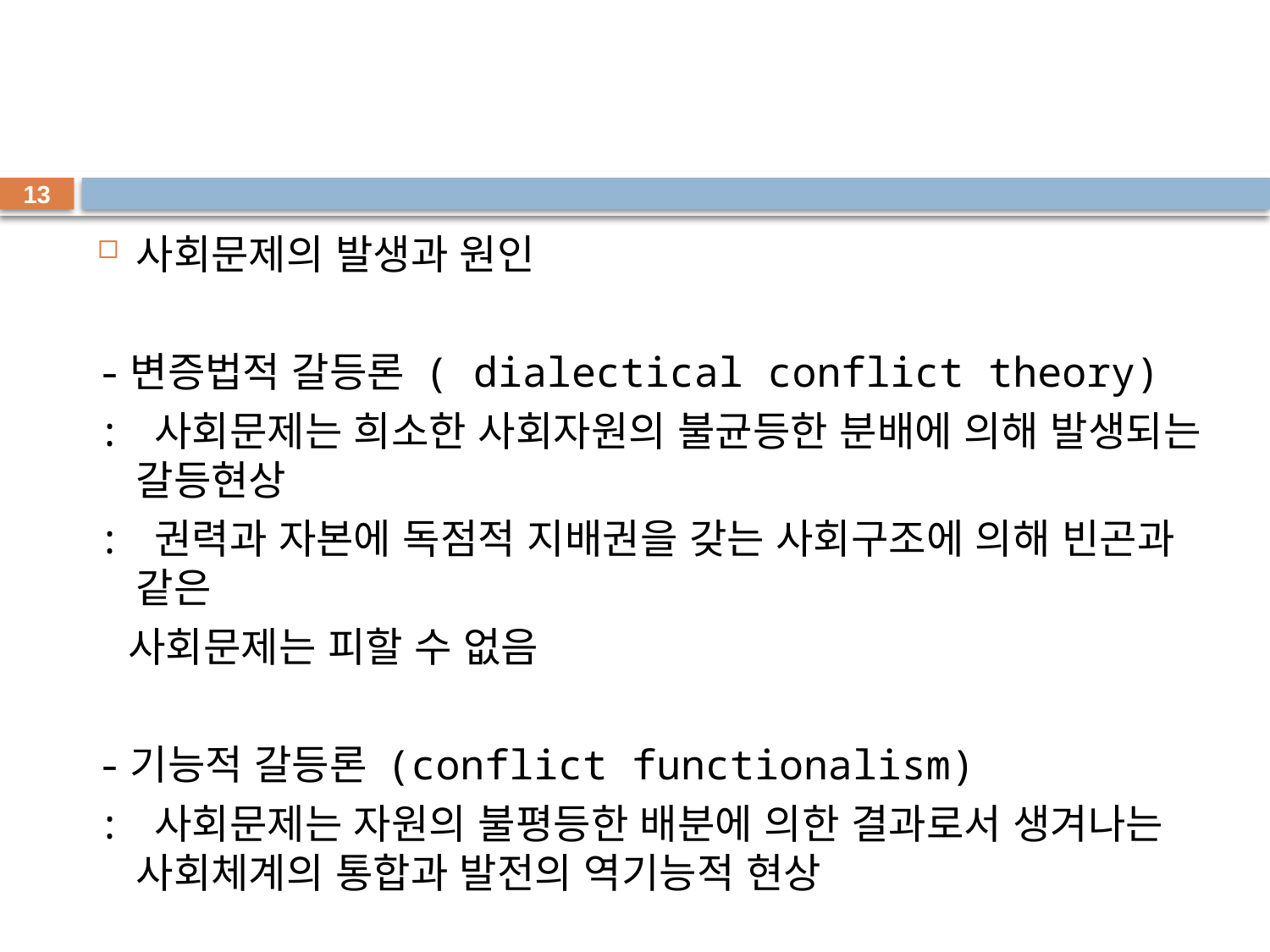

#
13
사회문제의 발생과 원인

-변증법적 갈등론 ( dialectical conflict theory)
: 사회문제는 희소한 사회자원의 불균등한 분배에 의해 발생되는 갈등현상
: 권력과 자본에 독점적 지배권을 갖는 사회구조에 의해 빈곤과 같은
  사회문제는 피할 수 없음

-기능적 갈등론 (conflict functionalism)
: 사회문제는 자원의 불평등한 배분에 의한 결과로서 생겨나는 사회체계의 통합과 발전의 역기능적 현상